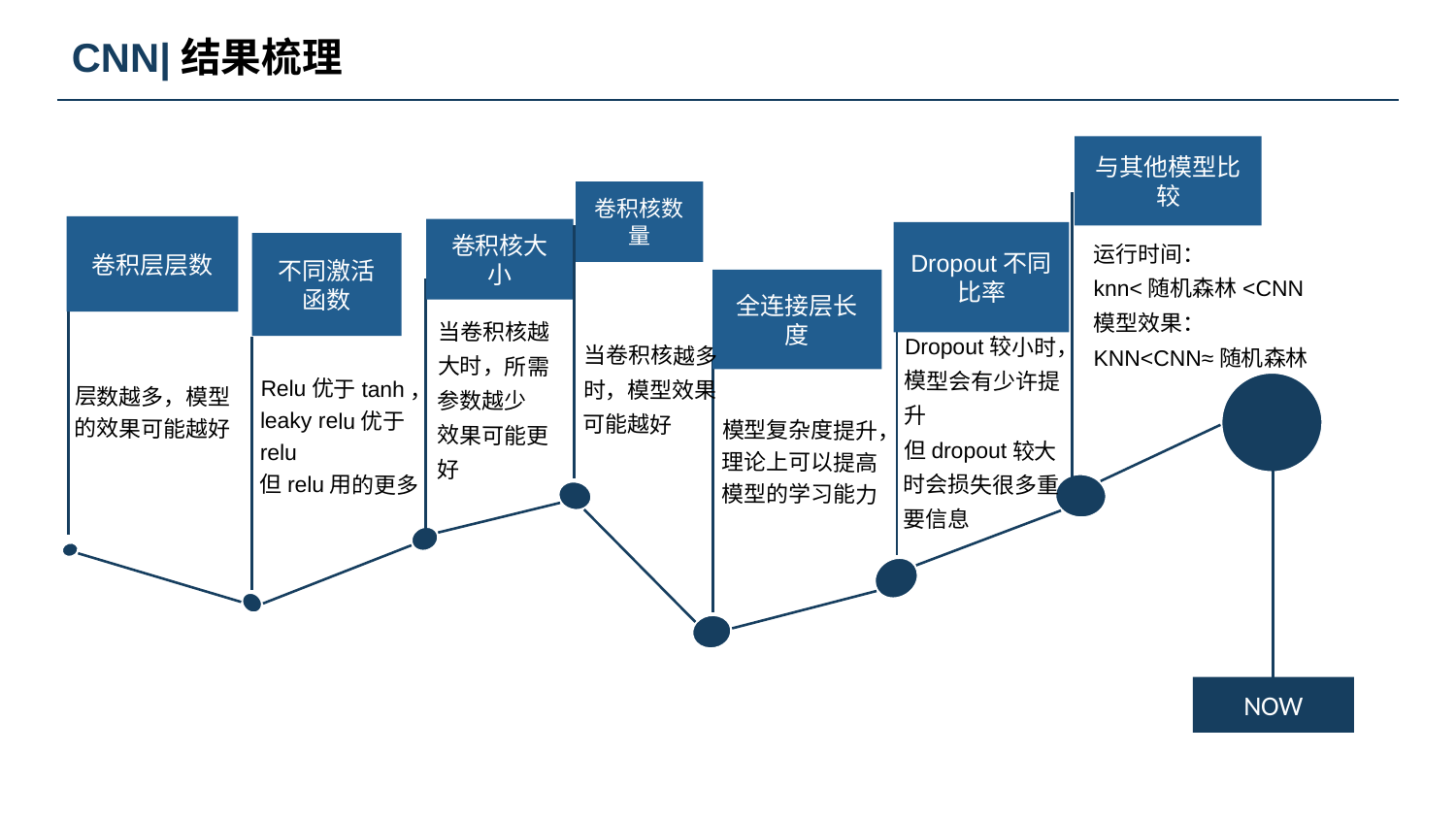

CNN|结果梳理
与其他模型比较
卷积核数量
卷积层层数
卷积核大小
Dropout不同比率
不同激活函数
全连接层长度
当卷积核越大时，所需参数越少
效果可能更好

Dropout较小时，模型会有少许提升
但dropout较大时会损失很多重要信息
当卷积核越多时，模型效果可能越好
Relu优于tanh，leaky relu优于relu
但relu用的更多
层数越多，模型的效果可能越好

模型复杂度提升，理论上可以提高模型的学习能力

单击此处输入文本

NOW
运行时间：
knn<随机森林<CNN
模型效果：
KNN<CNN≈随机森林